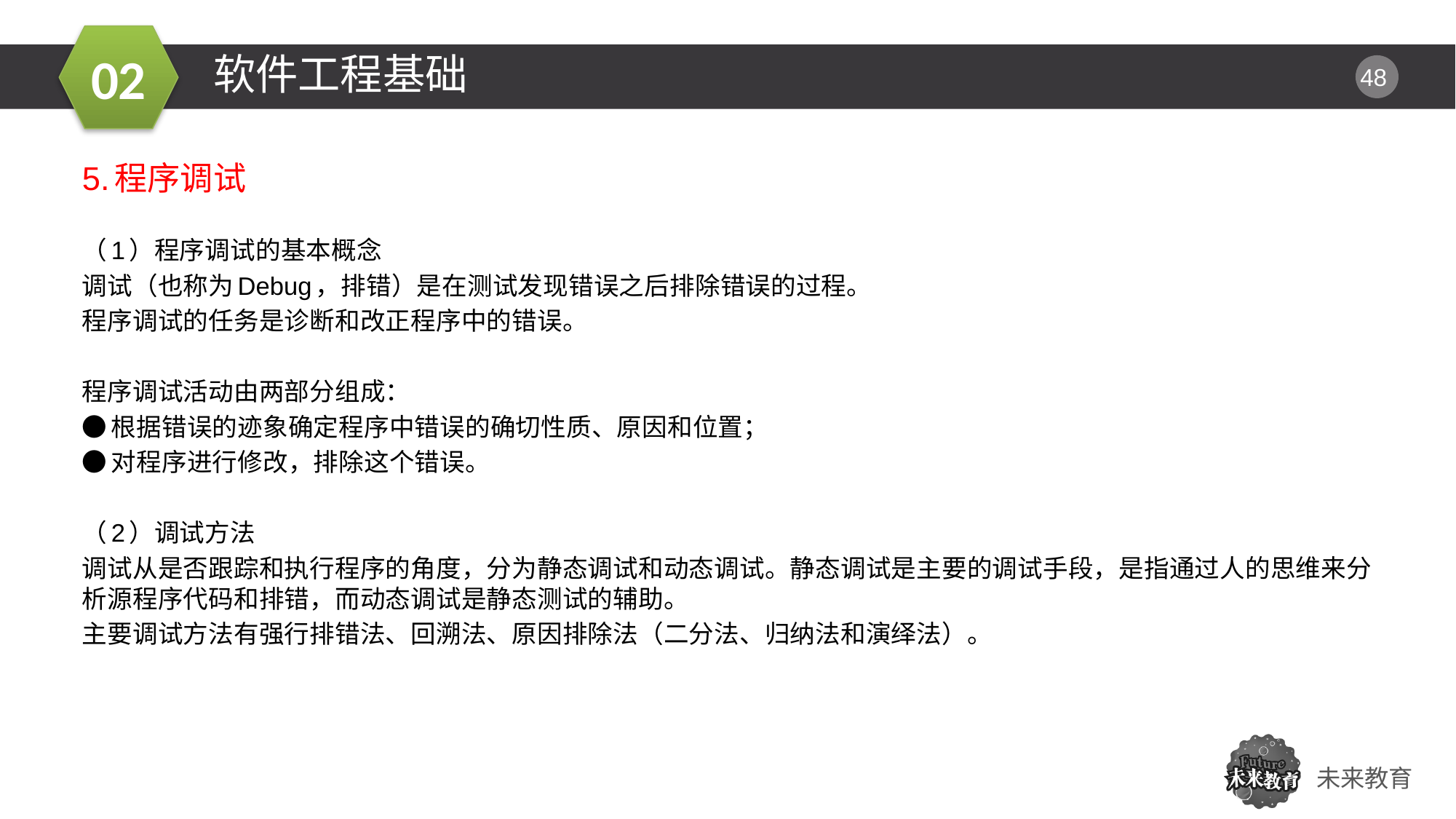

软件工程基础
5.程序调试

（1）程序调试的基本概念
调试（也称为Debug，排错）是在测试发现错误之后排除错误的过程。
程序调试的任务是诊断和改正程序中的错误。

程序调试活动由两部分组成：
●根据错误的迹象确定程序中错误的确切性质、原因和位置；
●对程序进行修改，排除这个错误。

（2）调试方法
调试从是否跟踪和执行程序的角度，分为静态调试和动态调试。静态调试是主要的调试手段，是指通过人的思维来分析源程序代码和排错，而动态调试是静态测试的辅助。
主要调试方法有强行排错法、回溯法、原因排除法（二分法、归纳法和演绎法）。

01